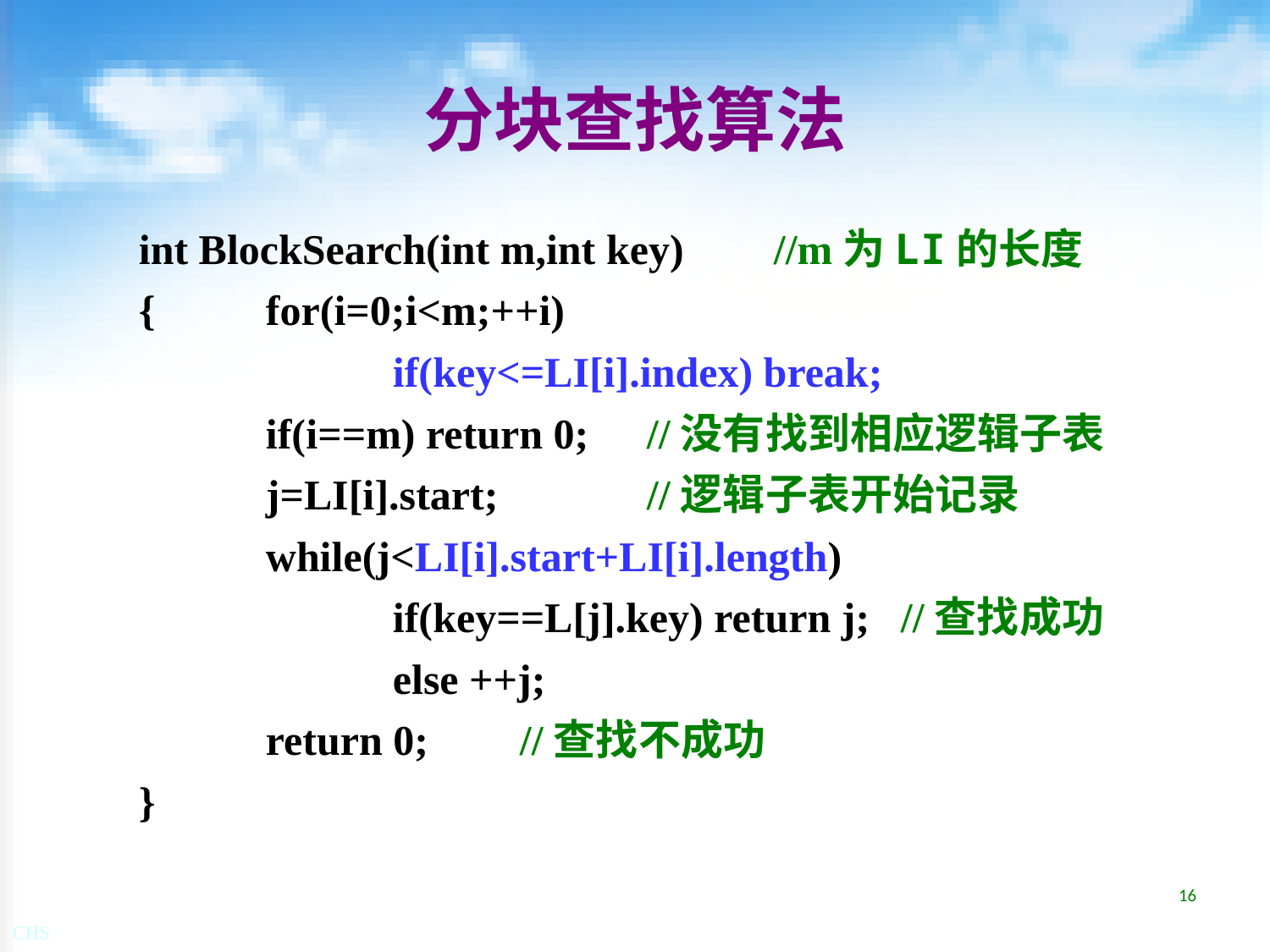

# 分块查找算法
int BlockSearch(int m,int key) 	//m为LI的长度
{	for(i=0;i<m;++i)
		if(key<=LI[i].index) break;
	if(i==m) return 0;	//没有找到相应逻辑子表
	j=LI[i].start;		//逻辑子表开始记录
	while(j<LI[i].start+LI[i].length)
		if(key==L[j].key) return j; 	//查找成功
		else ++j;
	return 0;	//查找不成功
}
16